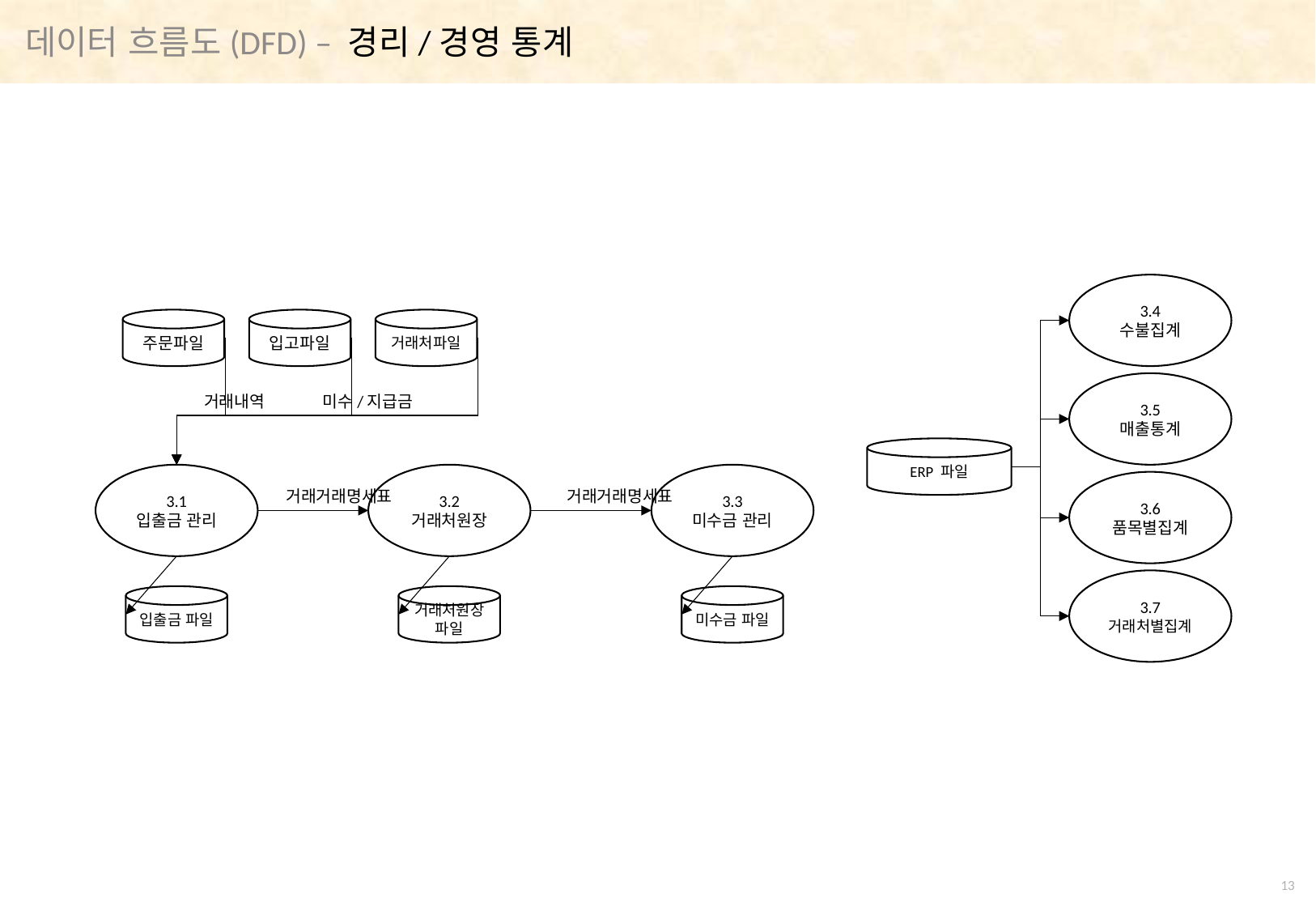

데이터 흐름도(DFD) – 경리/경영 통계
3.4
수불집계
주문파일
입고파일
거래처파일
3.5
매출통계
거래내역
미수/지급금
ERP 파일
3.1
입출금 관리
3.2
거래처원장
3.3
미수금 관리
3.6
품목별집계
거래거래명세표
거래거래명세표
3.7
거래처별집계
입출금 파일
거래처원장 파일
미수금 파일
13